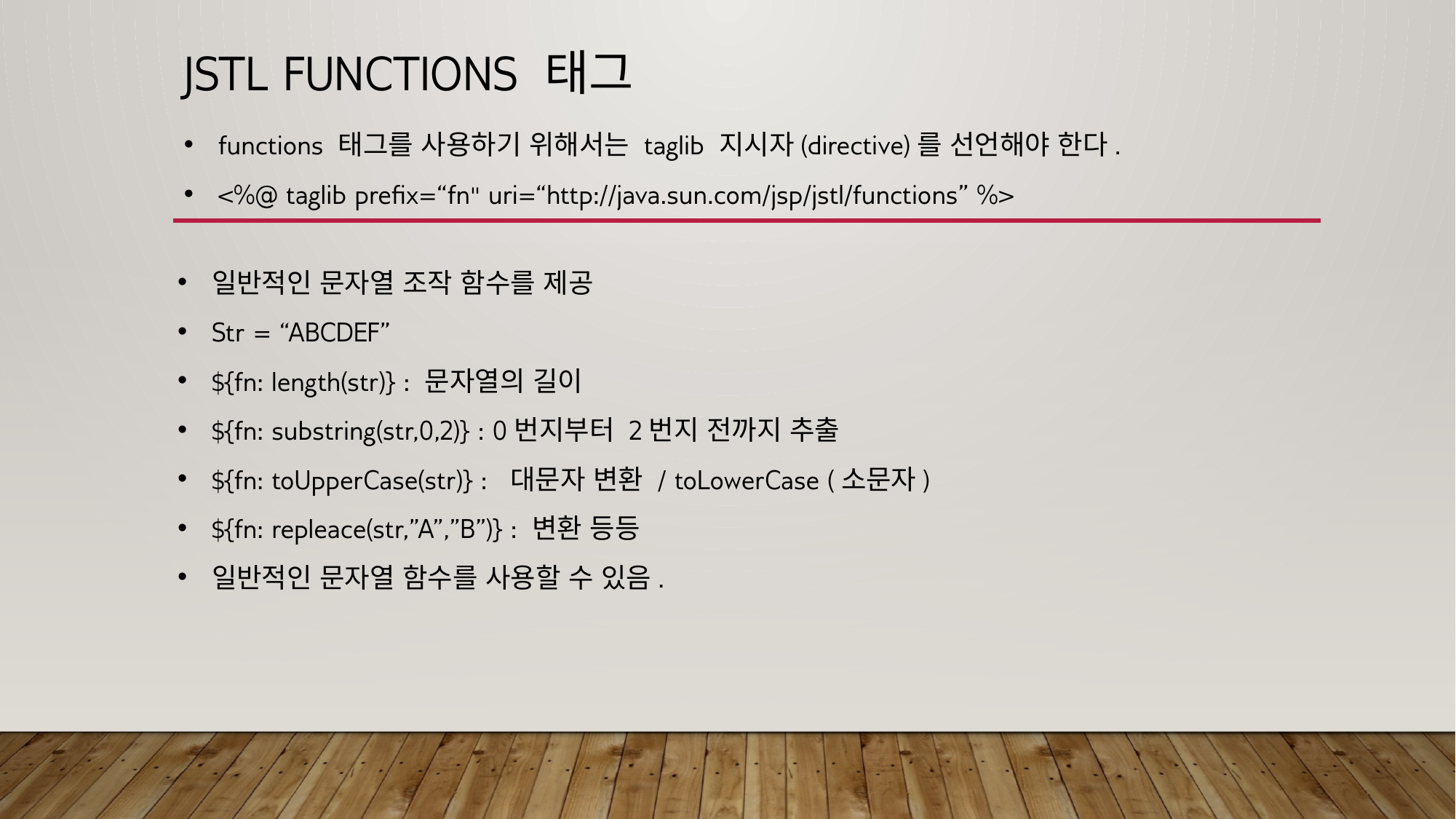

# JSTL functions 태그
functions 태그를 사용하기 위해서는 taglib 지시자(directive)를 선언해야 한다.
<%@ taglib prefix=“fn" uri=“http://java.sun.com/jsp/jstl/functions” %>
일반적인 문자열 조작 함수를 제공
Str = “ABCDEF”
${fn: length(str)} : 문자열의 길이
${fn: substring(str,0,2)} : 0번지부터 2번지 전까지 추출
${fn: toUpperCase(str)} :  대문자 변환 / toLowerCase (소문자)
${fn: repleace(str,”A”,”B”)} : 변환 등등
일반적인 문자열 함수를 사용할 수 있음.